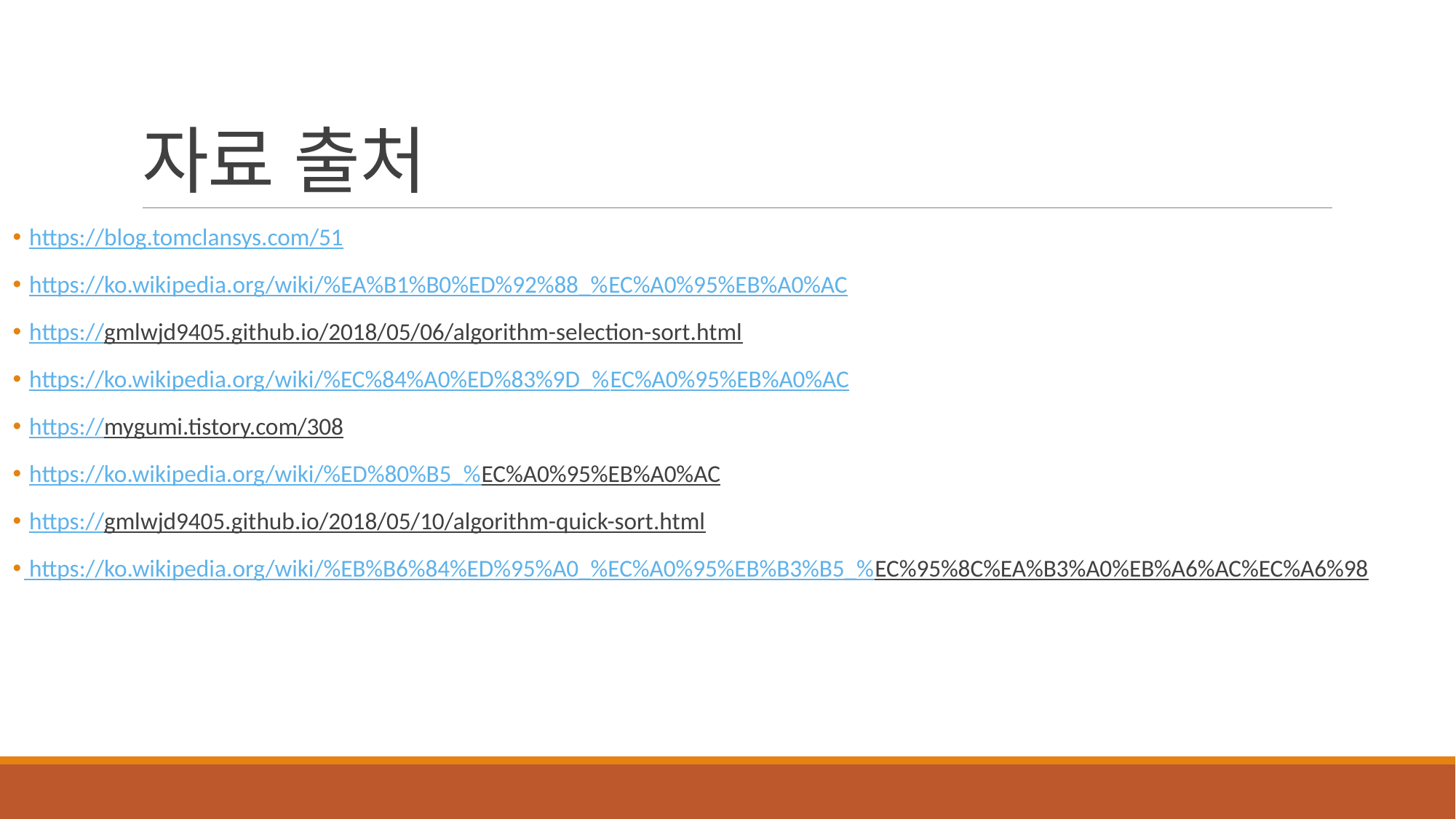

# 자료 출처
 https://blog.tomclansys.com/51
 https://ko.wikipedia.org/wiki/%EA%B1%B0%ED%92%88_%EC%A0%95%EB%A0%AC
 https://gmlwjd9405.github.io/2018/05/06/algorithm-selection-sort.html
 https://ko.wikipedia.org/wiki/%EC%84%A0%ED%83%9D_%EC%A0%95%EB%A0%AC
 https://mygumi.tistory.com/308
 https://ko.wikipedia.org/wiki/%ED%80%B5_%EC%A0%95%EB%A0%AC
 https://gmlwjd9405.github.io/2018/05/10/algorithm-quick-sort.html
 https://ko.wikipedia.org/wiki/%EB%B6%84%ED%95%A0_%EC%A0%95%EB%B3%B5_%EC%95%8C%EA%B3%A0%EB%A6%AC%EC%A6%98